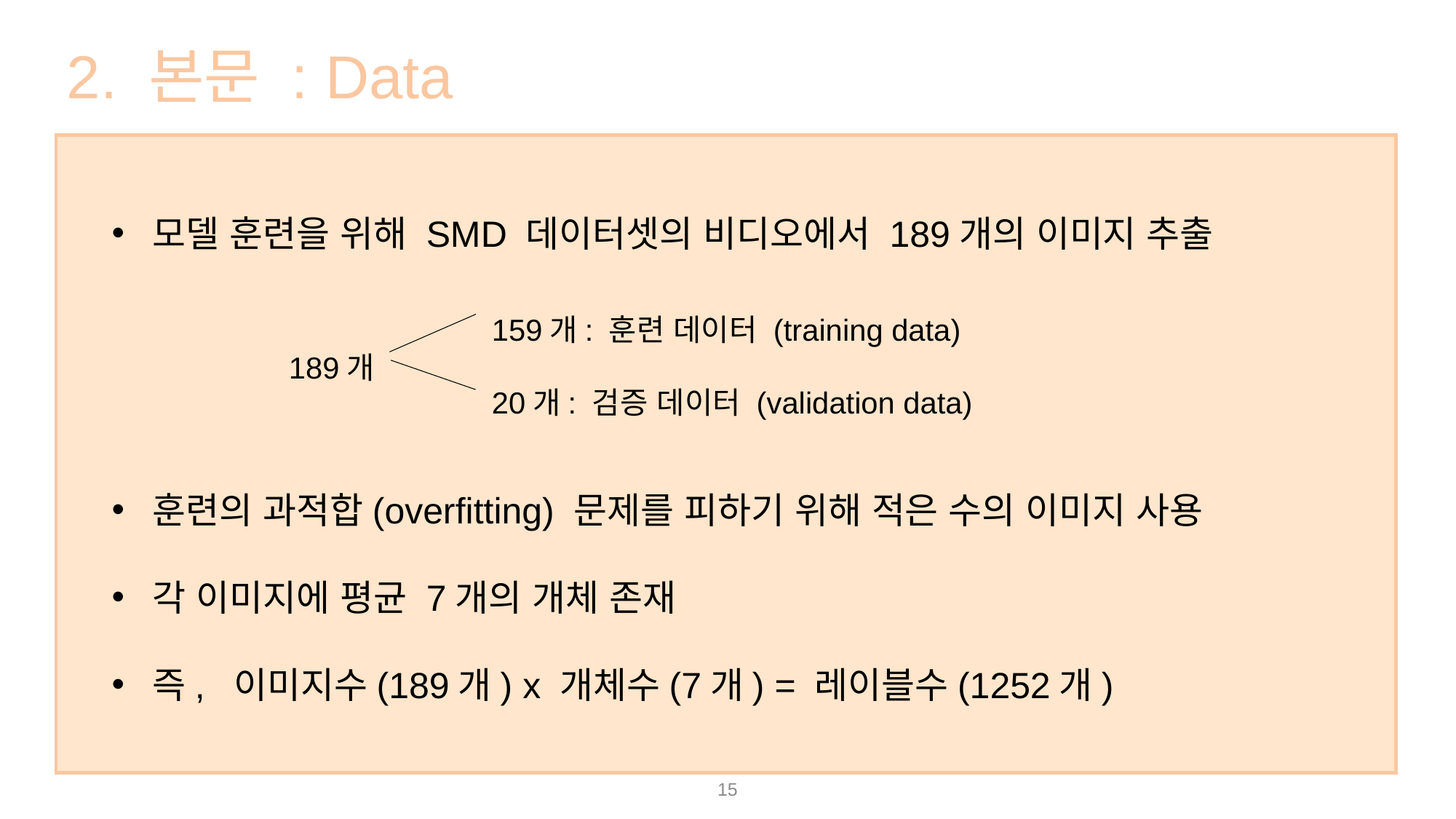

2. 본문 : Data

모델 훈련을 위해 SMD 데이터셋의 비디오에서 189개의 이미지 추출

훈련의 과적합(overfitting) 문제를 피하기 위해 적은 수의 이미지 사용
각 이미지에 평균 7개의 개체 존재
즉,  이미지수(189개) x 개체수(7개) = 레이블수(1252개)
159개: 훈련 데이터 (training data)
20개: 검증 데이터 (validation data)
189개
15